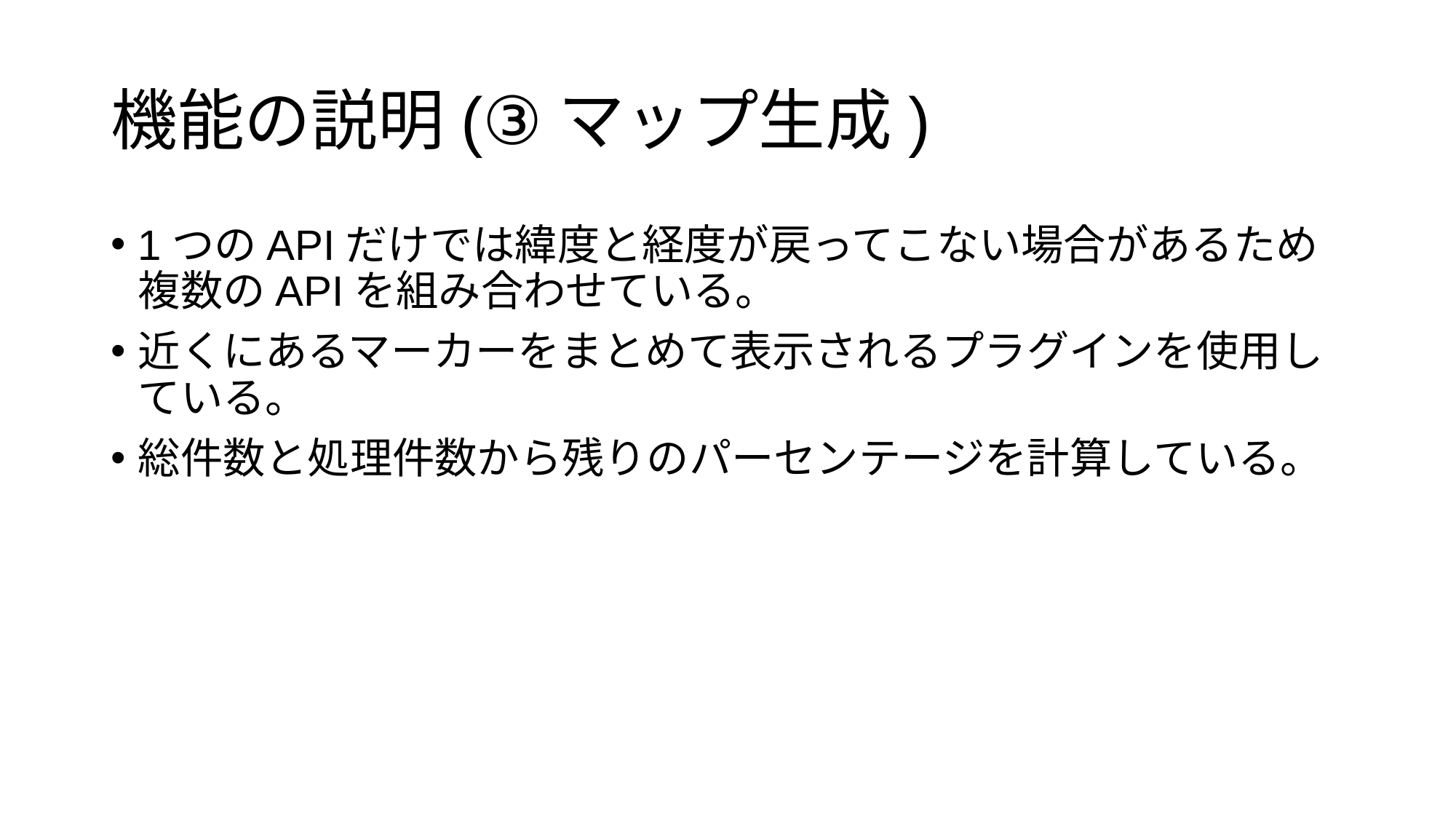

# 機能の説明(③マップ生成)
1つのAPIだけでは緯度と経度が戻ってこない場合があるため複数のAPIを組み合わせている。
近くにあるマーカーをまとめて表示されるプラグインを使用している。
総件数と処理件数から残りのパーセンテージを計算している。